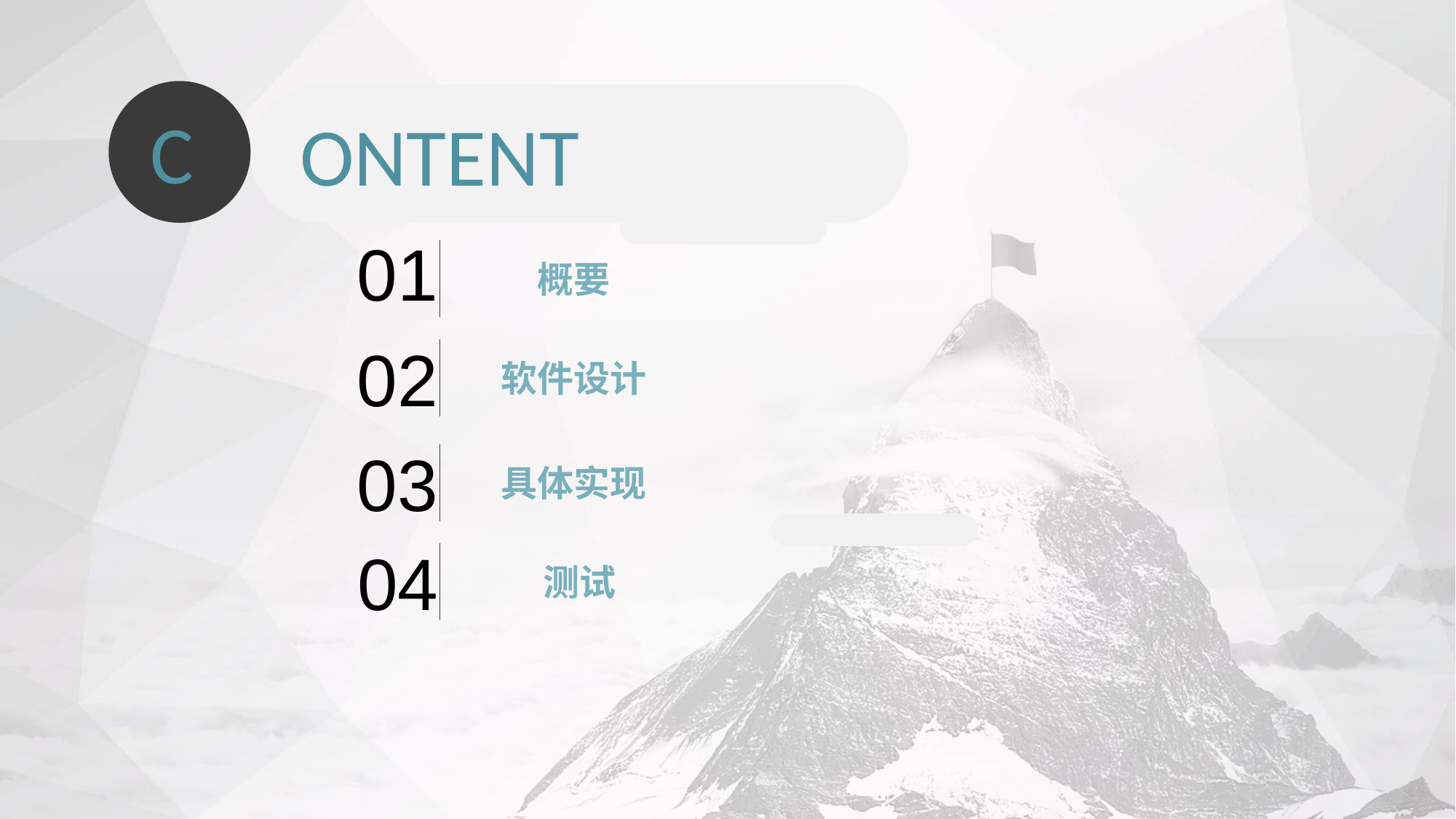

C

ONTENT

01
概要
02
软件设计
03
具体实现

04
测试